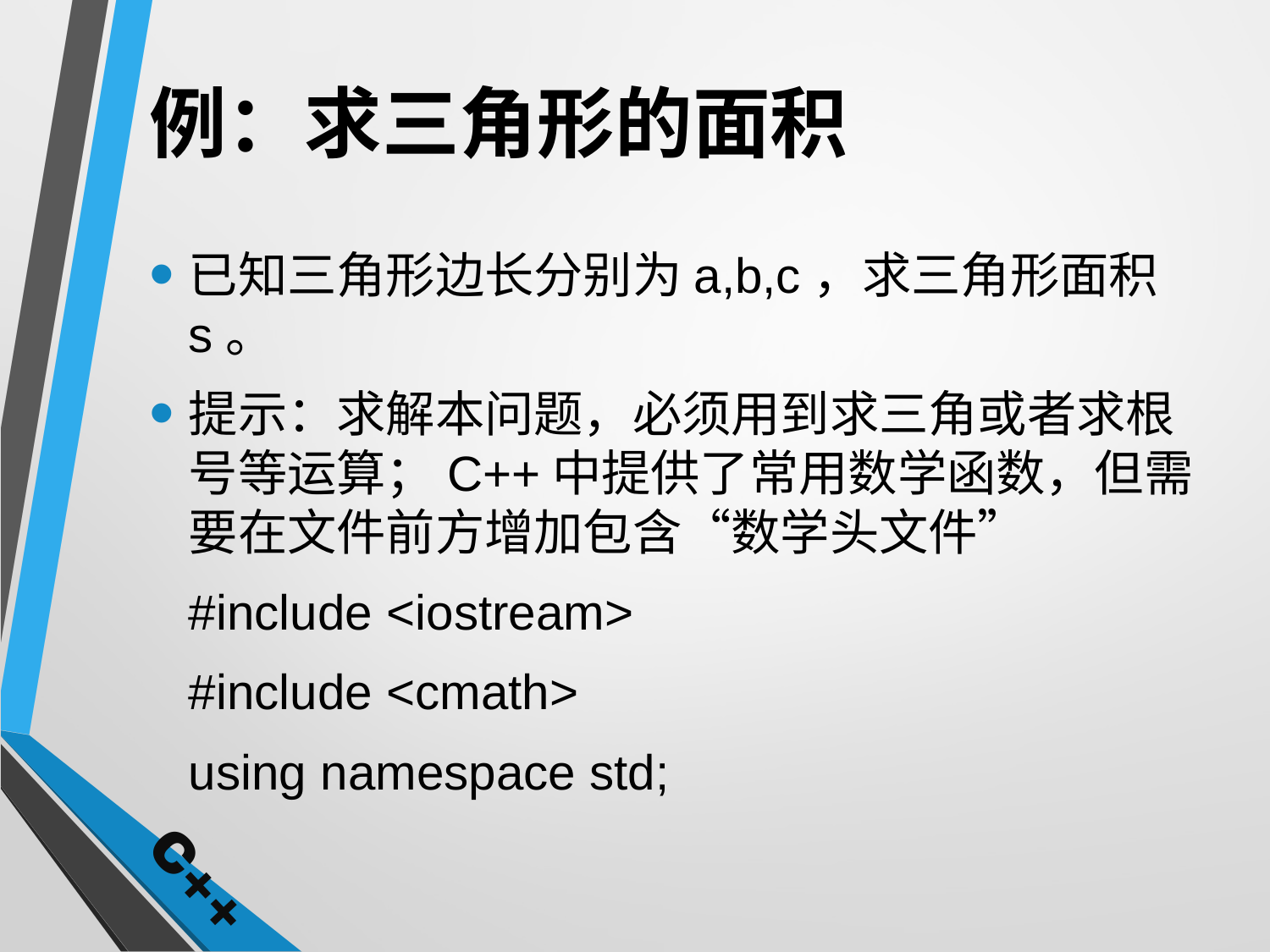

# 例：求三角形的面积
已知三角形边长分别为a,b,c，求三角形面积s。
提示：求解本问题，必须用到求三角或者求根号等运算；C++中提供了常用数学函数，但需要在文件前方增加包含“数学头文件”
	#include <iostream>
	#include <cmath>
	using namespace std;